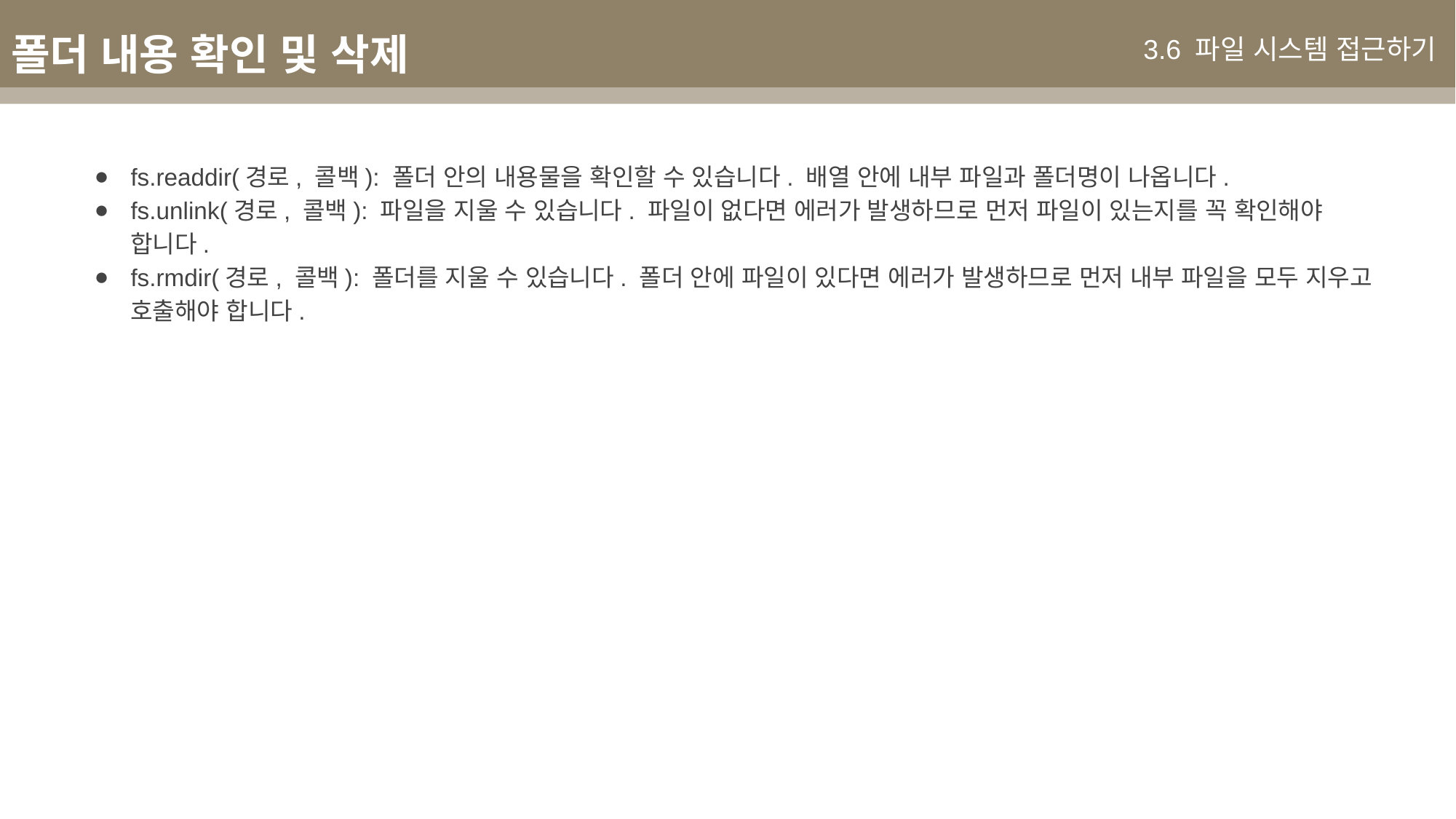

폴더 내용 확인 및 삭제
3.6 파일 시스템 접근하기
fs.readdir(경로, 콜백): 폴더 안의 내용물을 확인할 수 있습니다. 배열 안에 내부 파일과 폴더명이 나옵니다.
fs.unlink(경로, 콜백): 파일을 지울 수 있습니다. 파일이 없다면 에러가 발생하므로 먼저 파일이 있는지를 꼭 확인해야 합니다.
fs.rmdir(경로, 콜백): 폴더를 지울 수 있습니다. 폴더 안에 파일이 있다면 에러가 발생하므로 먼저 내부 파일을 모두 지우고 호출해야 합니다.